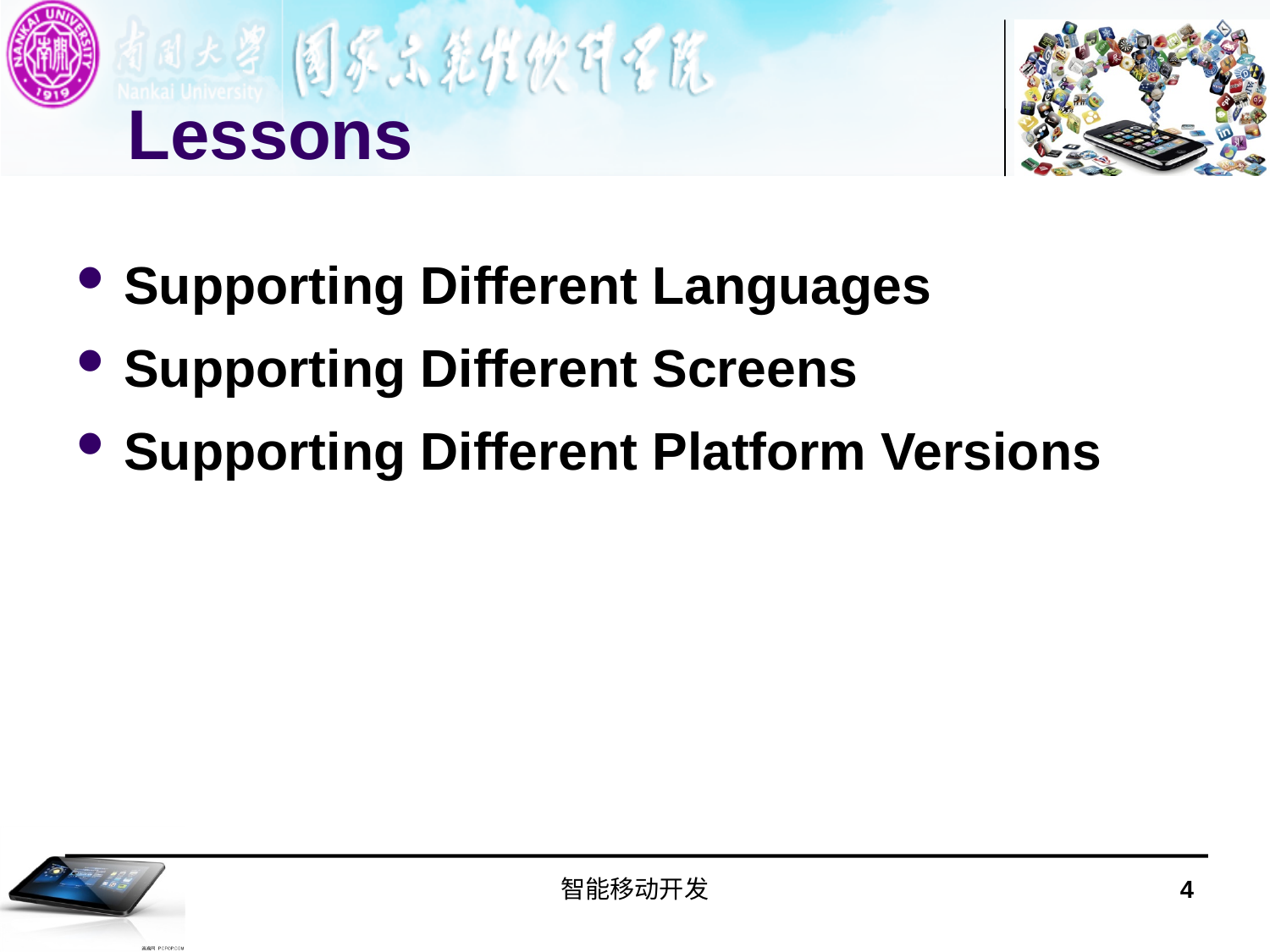

# Lessons
Supporting Different Languages
Supporting Different Screens
Supporting Different Platform Versions
智能移动开发
4